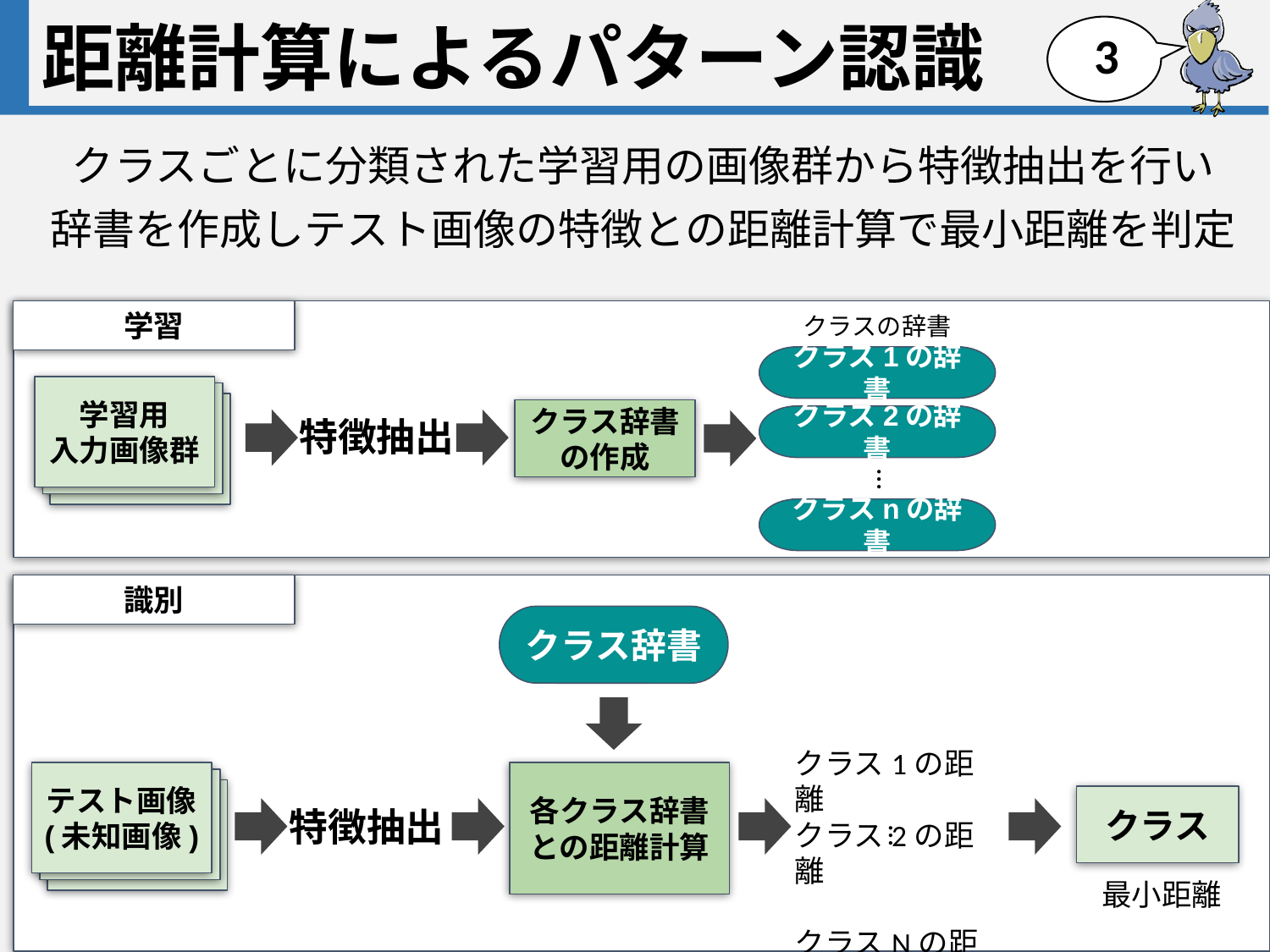

# 距離計算によるパターン認識
3
クラスごとに分類された学習用の画像群から特徴抽出を行い
辞書を作成しテスト画像の特徴との距離計算で最小距離を判定

学習
クラスの辞書
クラス1の辞書
学習用
入力画像群
学習用
入力画像群
学習用
入力画像群
特徴抽出
クラス辞書の作成
クラス2の辞書

…
クラスnの辞書

識別
クラス辞書

クラス1の距離
クラス2の距離

クラスNの距離
テスト画像
(未知画像)
各クラス辞書との距離計算
学習用
入力画像群
学習用
入力画像群
クラス
特徴抽出

…
最小距離